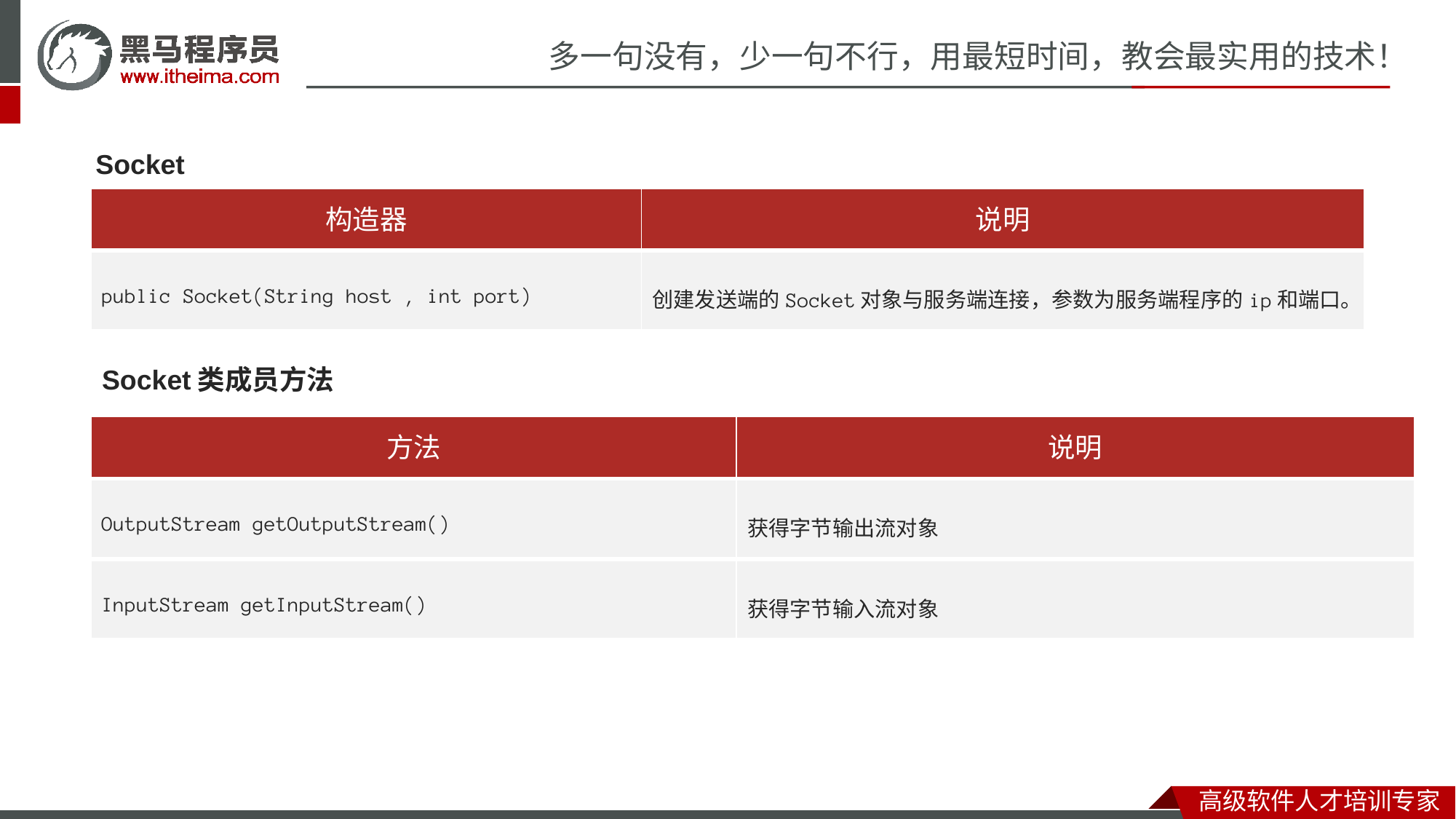

Socket

| 构造器 | 说明 |
| --- | --- |
| public Socket(String host , int port)​ | 创建发送端的Socket对象与服务端连接，参数为服务端程序的ip和端口。 |
Socket类成员方法
| 方法 | 说明 |
| --- | --- |
| OutputStream getOutputStream() | 获得字节输出流对象 |
| InputStream getInputStream() | 获得字节输入流对象 |